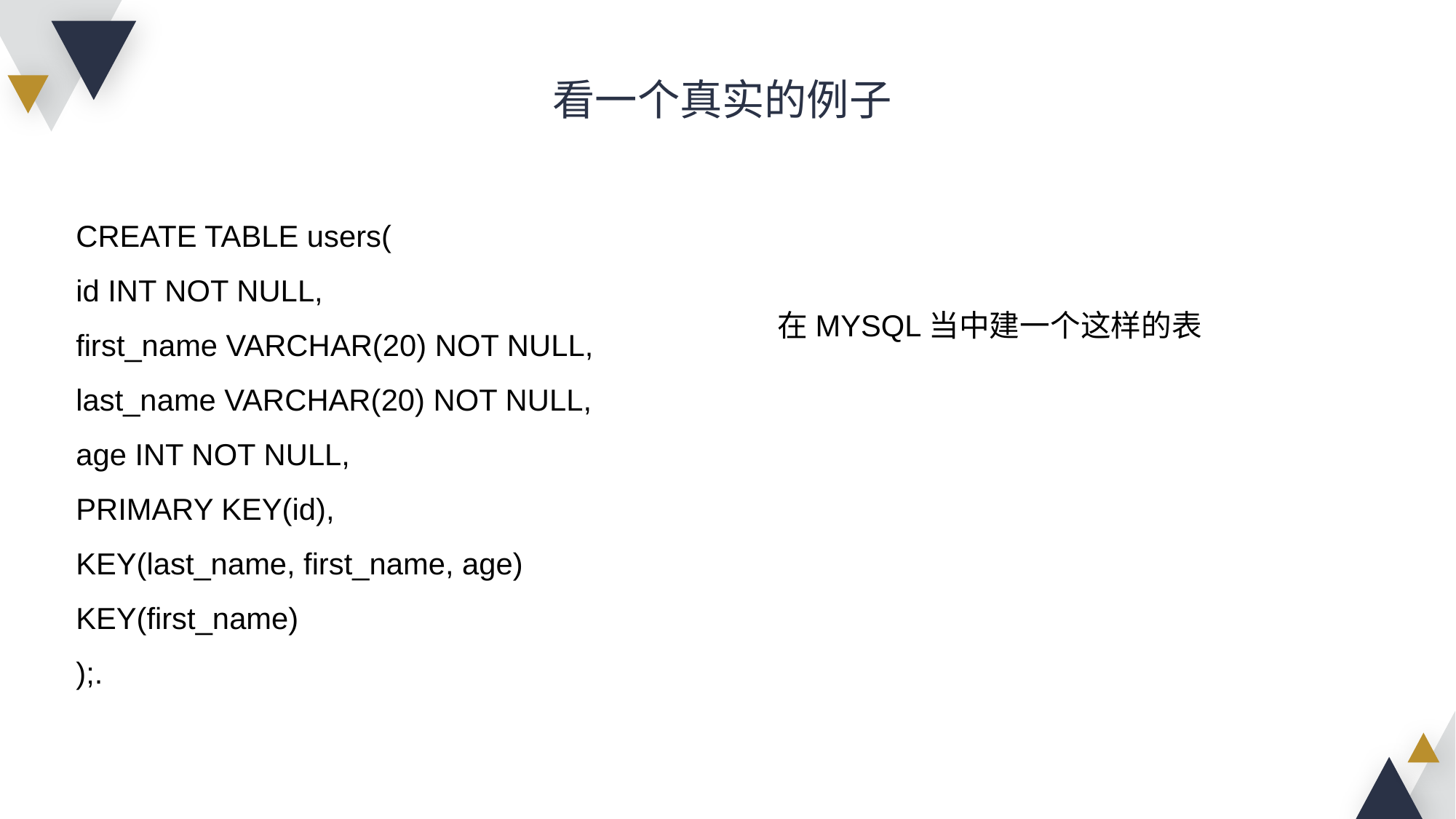

看一个真实的例子
CREATE TABLE users(
id INT NOT NULL,
first_name VARCHAR(20) NOT NULL,
last_name VARCHAR(20) NOT NULL,
age INT NOT NULL,
PRIMARY KEY(id),
KEY(last_name, first_name, age)
KEY(first_name)
);.

在MYSQL当中建一个这样的表